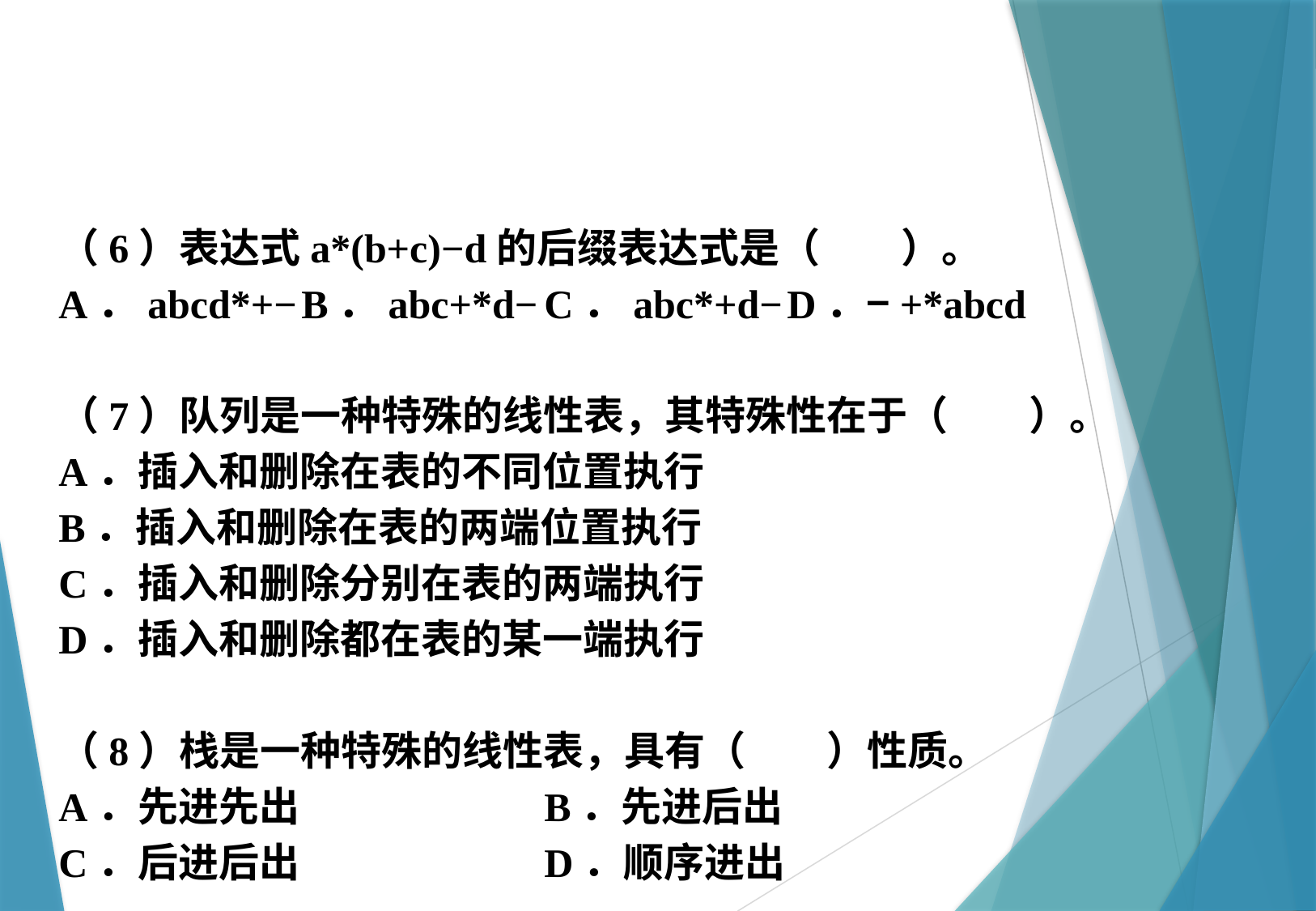

（6）表达式a*(b+c)−d的后缀表达式是（　　）。
A．abcd*+−	B．abc+*d−	C．abc*+d−	D．−+*abcd

（7）队列是一种特殊的线性表，其特殊性在于（　　）。
A．插入和删除在表的不同位置执行
B．插入和删除在表的两端位置执行
C．插入和删除分别在表的两端执行
D．插入和删除都在表的某一端执行

（8）栈是一种特殊的线性表，具有（　　）性质。
A．先进先出			B．先进后出
C．后进后出			D．顺序进出